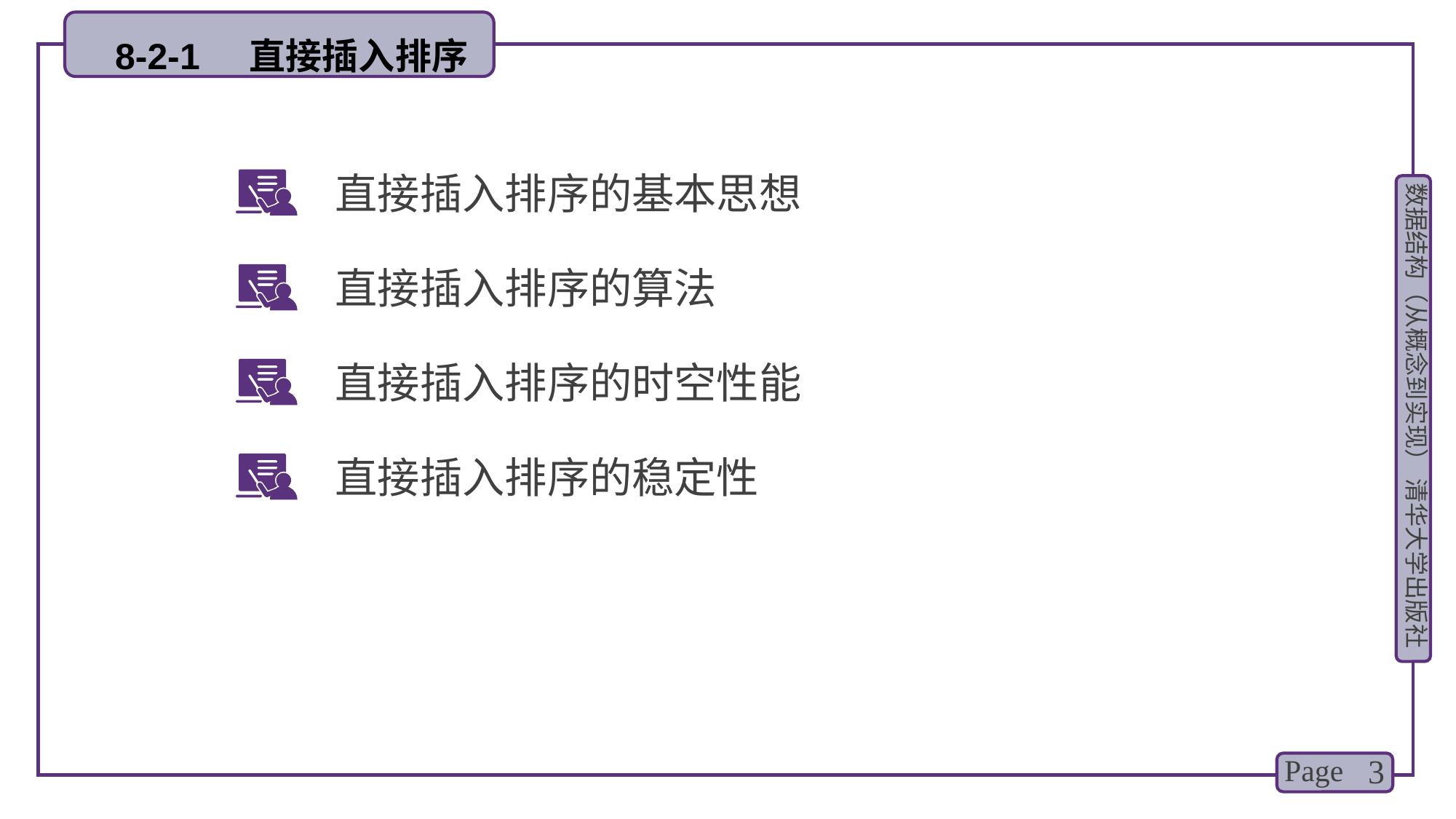

8-2-1    直接插入排序

直接插入排序的基本思想

直接插入排序的算法

直接插入排序的时空性能

直接插入排序的稳定性